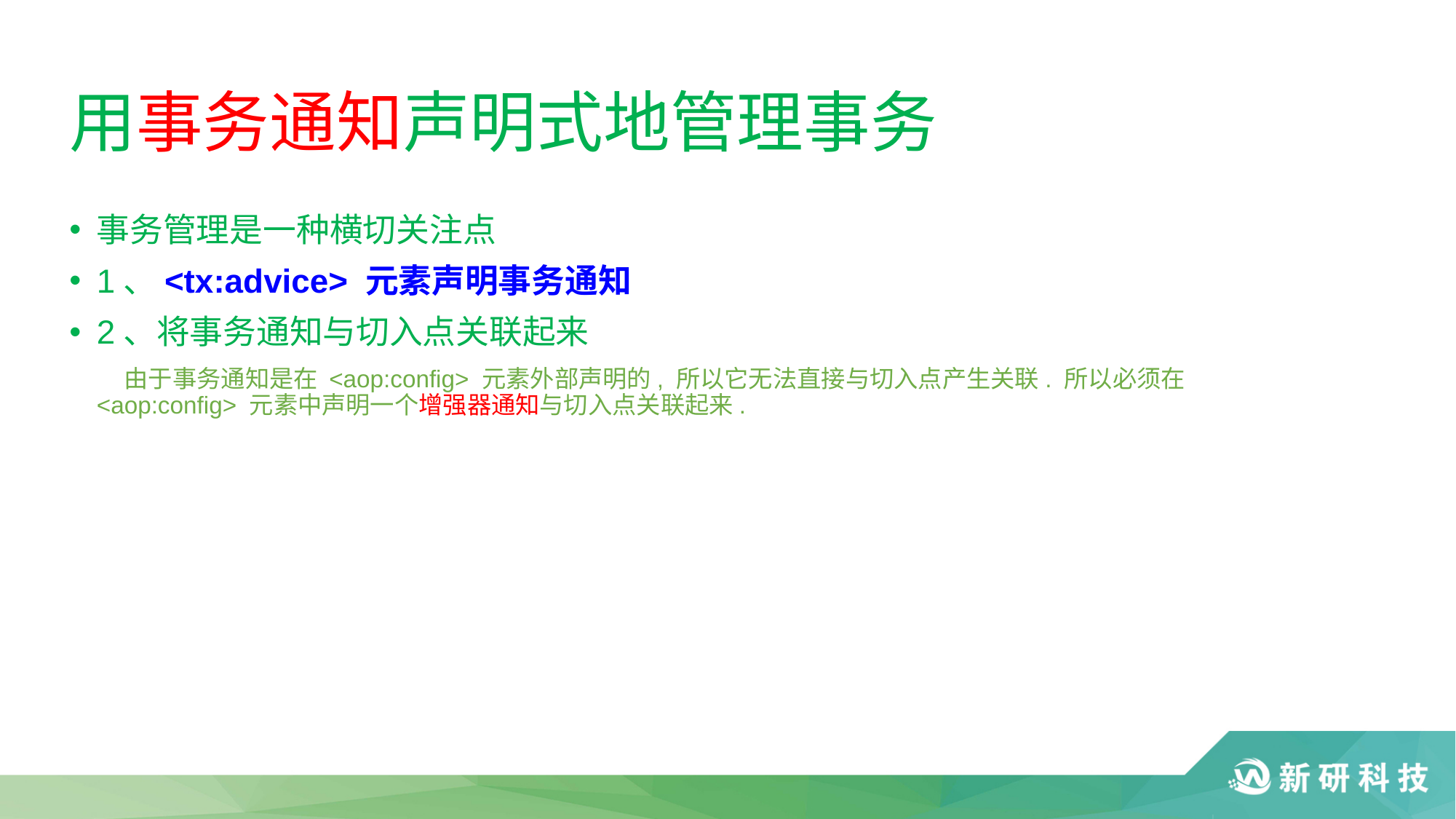

# 用事务通知声明式地管理事务
事务管理是一种横切关注点
1、<tx:advice> 元素声明事务通知
2、将事务通知与切入点关联起来
         由于事务通知是在 <aop:config> 元素外部声明的, 所以它无法直接与切入点产生关联. 所以必须在 <aop:config> 元素中声明一个增强器通知与切入点关联起来.